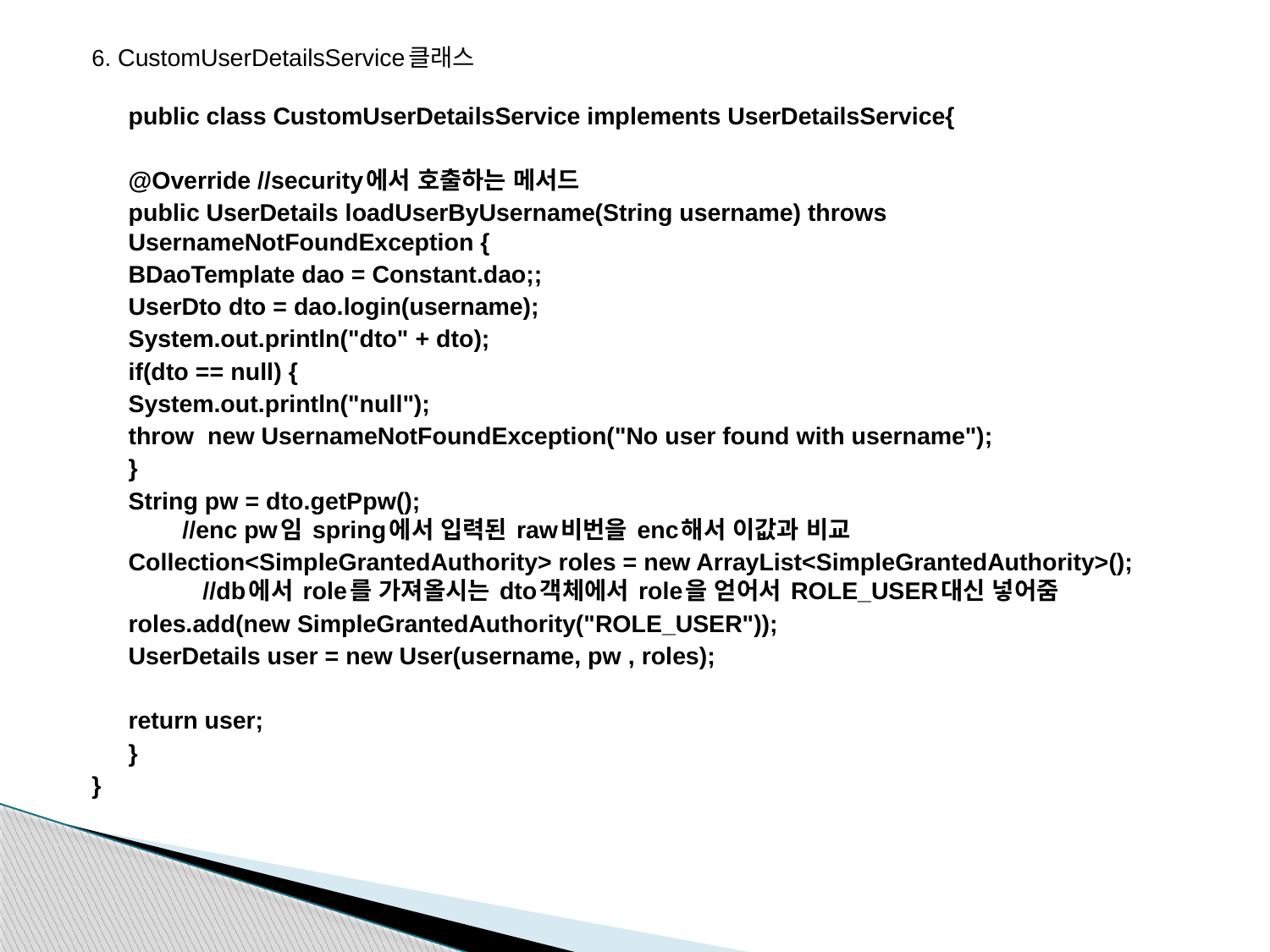

6. CustomUserDetailsService클래스
public class CustomUserDetailsService implements UserDetailsService{

	@Override //security에서 호출하는 메서드
	public UserDetails loadUserByUsername(String username) throws UsernameNotFoundException {
		BDaoTemplate dao = Constant.dao;;
		UserDto dto = dao.login(username);
		System.out.println("dto" + dto);
		if(dto == null) {
			System.out.println("null");
			throw  new UsernameNotFoundException("No user found with username");
		}
		String pw = dto.getPpw();
        //enc pw임 spring에서 입력된 raw비번을 enc해서 이값과 비교
		Collection<SimpleGrantedAuthority> roles = new ArrayList<SimpleGrantedAuthority>();
           //db에서 role를 가져올시는 dto객체에서 role을 얻어서 ROLE_USER대신 넣어줌
		roles.add(new SimpleGrantedAuthority("ROLE_USER"));
		UserDetails user = new User(username, pw , roles);

		return user;
	}
}